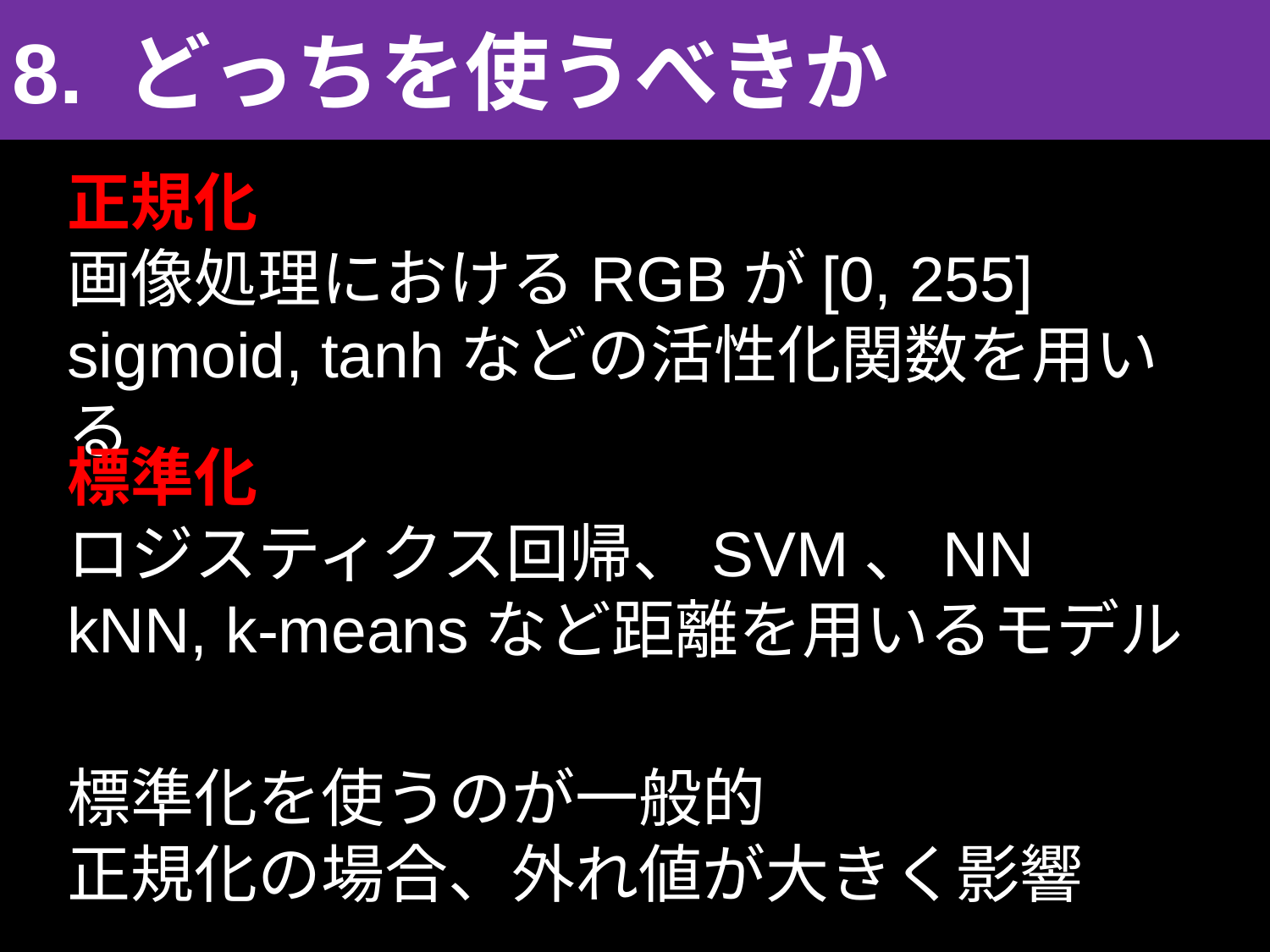

8. どっちを使うべきか

正規化
画像処理におけるRGBが[0, 255]
sigmoid, tanhなどの活性化関数を用いる
標準化
ロジスティクス回帰、SVM、NN
kNN, k-meansなど距離を用いるモデル
標準化を使うのが一般的
正規化の場合、外れ値が大きく影響